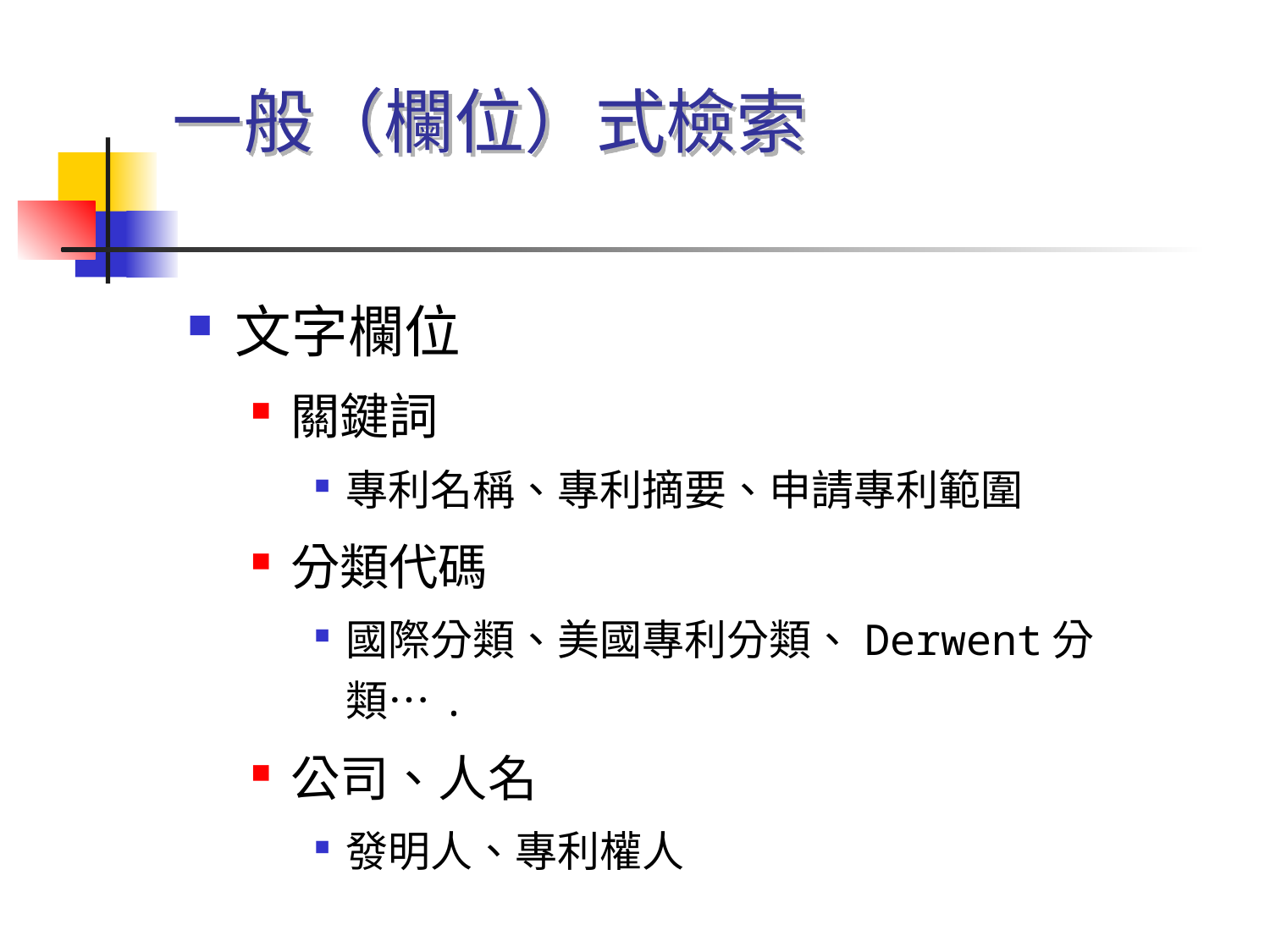

# 一般（欄位）式檢索
文字欄位
關鍵詞
專利名稱、專利摘要、申請專利範圍
分類代碼
國際分類、美國專利分類、Derwent分類….
公司、人名
發明人、專利權人